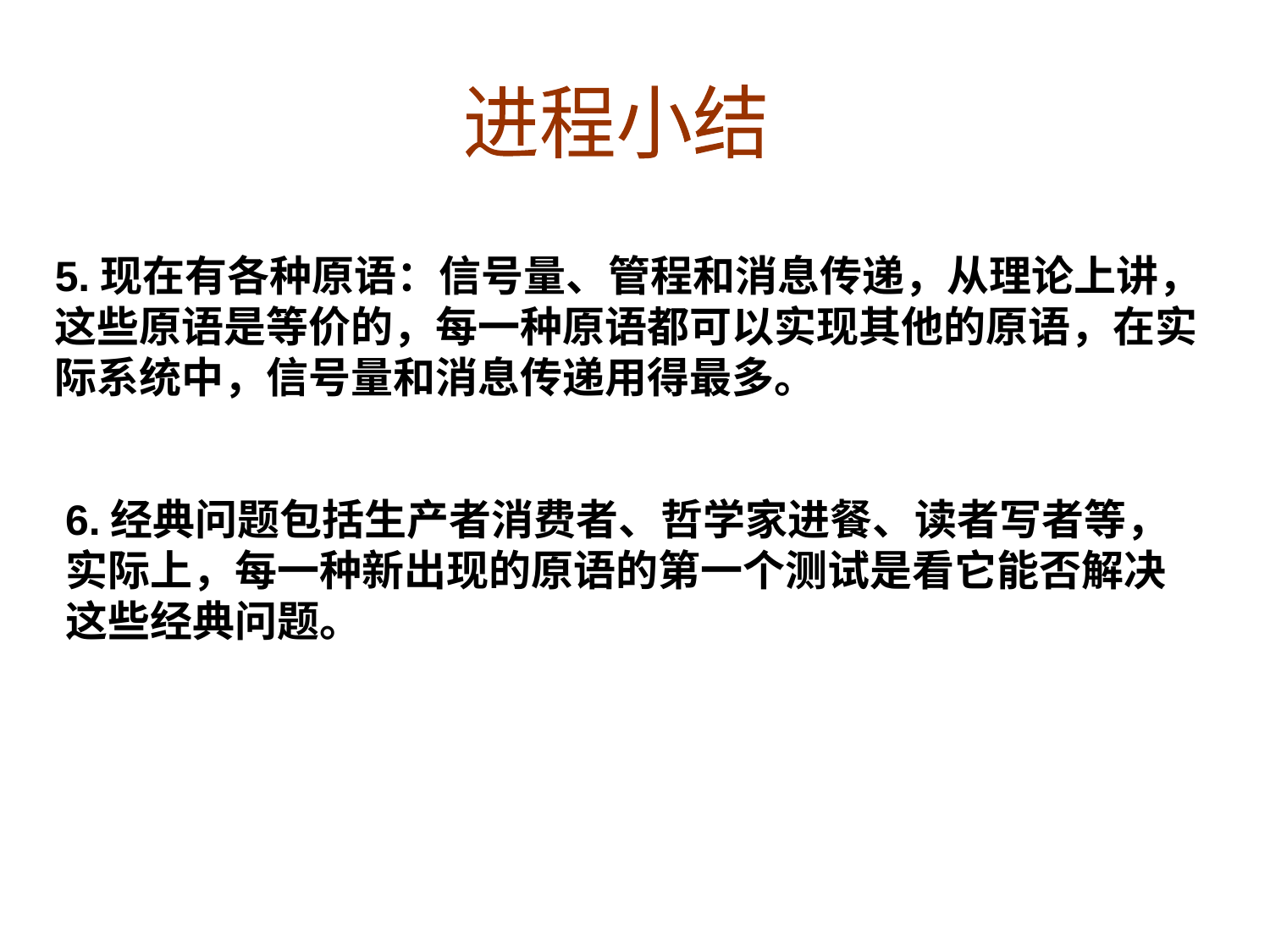

进程小结
5.现在有各种原语：信号量、管程和消息传递，从理论上讲，这些原语是等价的，每一种原语都可以实现其他的原语，在实际系统中，信号量和消息传递用得最多。
6.经典问题包括生产者消费者、哲学家进餐、读者写者等，实际上，每一种新出现的原语的第一个测试是看它能否解决这些经典问题。